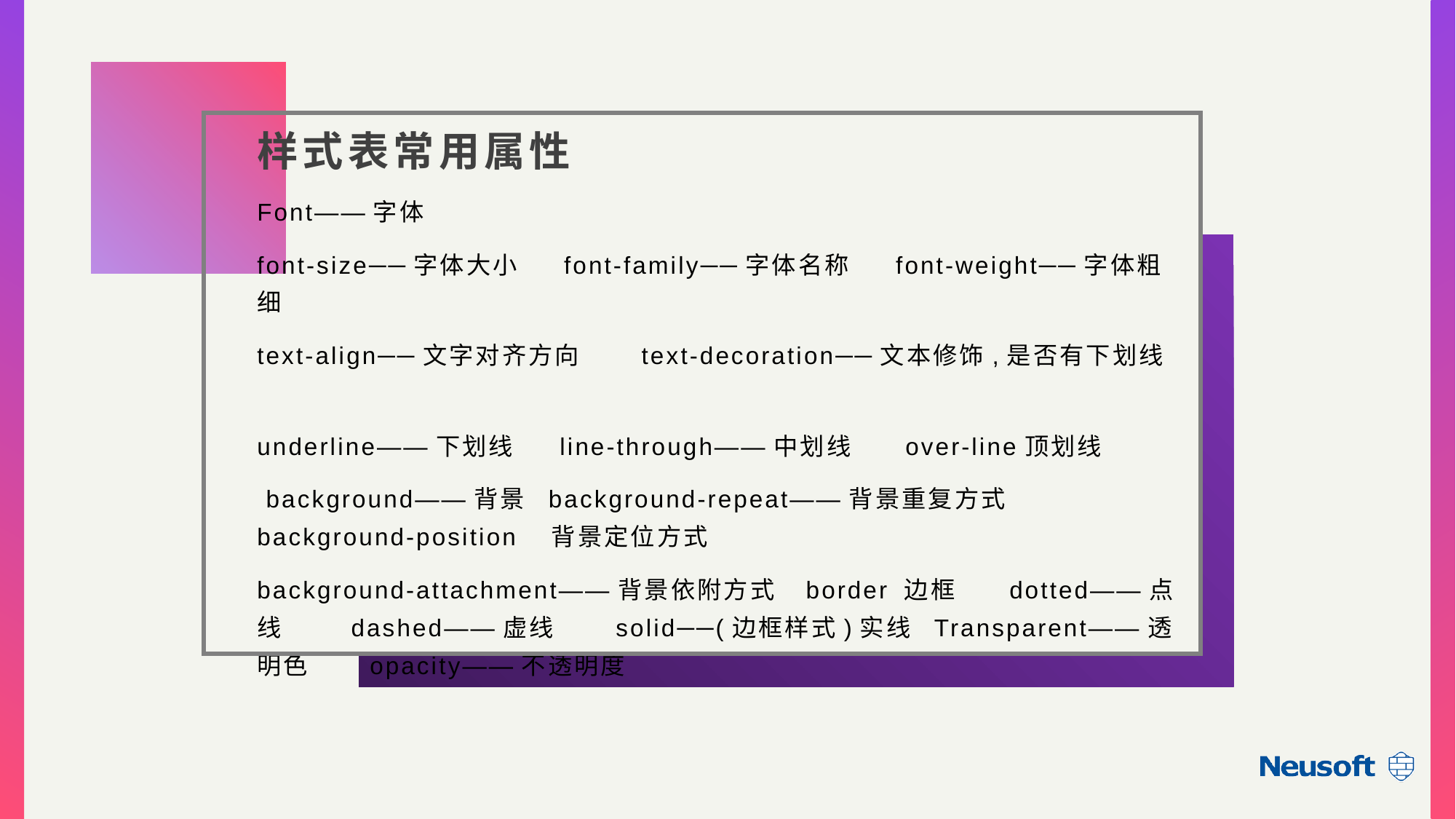

样式表常用属性
Font——字体
font-size──字体大小     font-family──字体名称     font-weight──字体粗细
text-align──文字对齐方向       text-decoration──文本修饰,是否有下划线
underline——下划线     line-through——中划线      over-line顶划线
 background——背景  background-repeat——背景重复方式     background-position   背景定位方式
background-attachment——背景依附方式   border 边框      dotted——点线        dashed——虚线       solid──(边框样式)实线  Transparent——透明色       opacity——不透明度